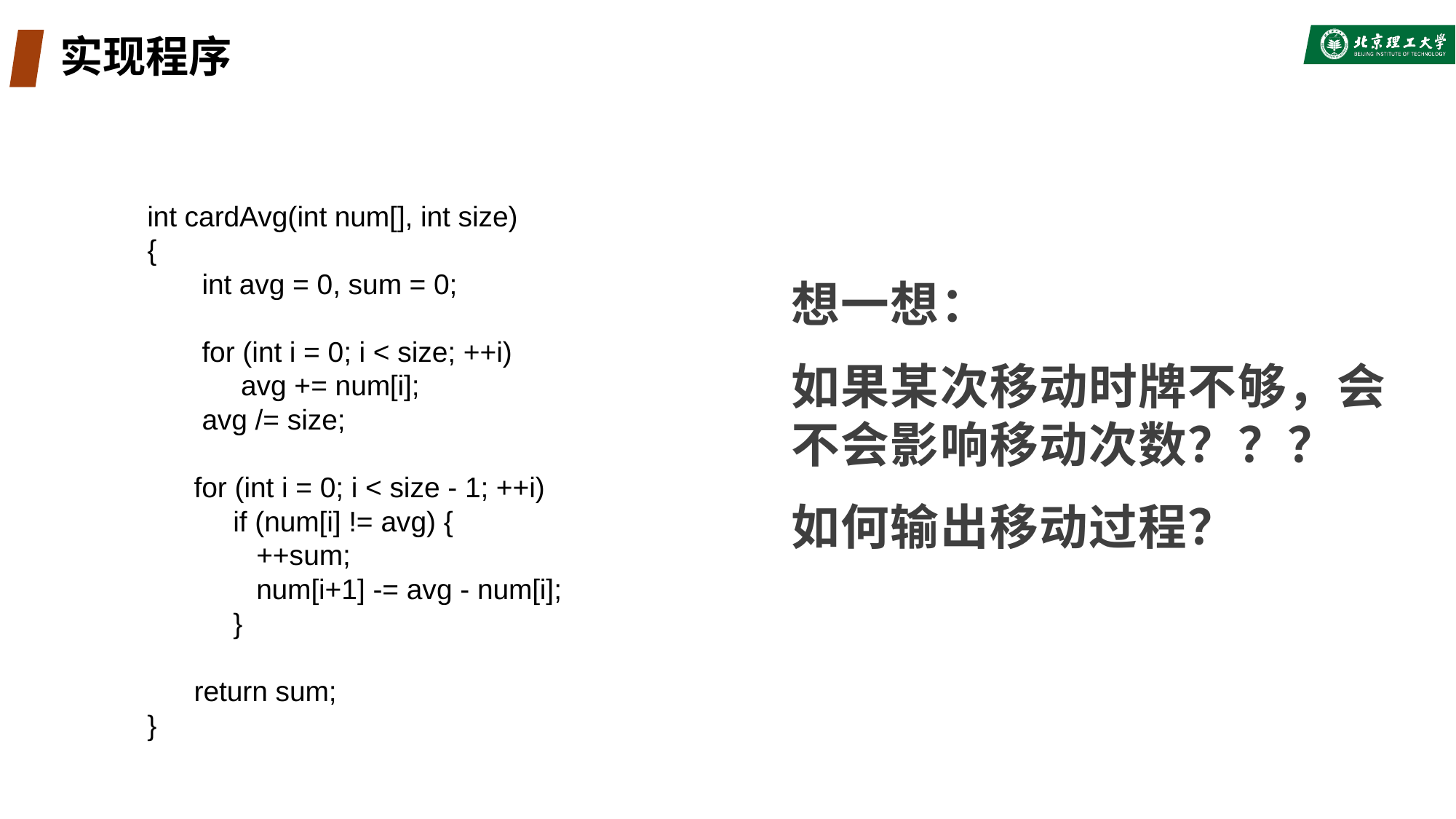

# 实现程序
int cardAvg(int num[], int size)
{
       int avg = 0, sum = 0;

       for (int i = 0; i < size; ++i)
            avg += num[i];
       avg /= size;

      for (int i = 0; i < size - 1; ++i)
           if (num[i] != avg) {
     	++sum;
     	num[i+1] -= avg - num[i];
           }

      return sum;
}
想一想：
如果某次移动时牌不够，会不会影响移动次数？？？
如何输出移动过程？